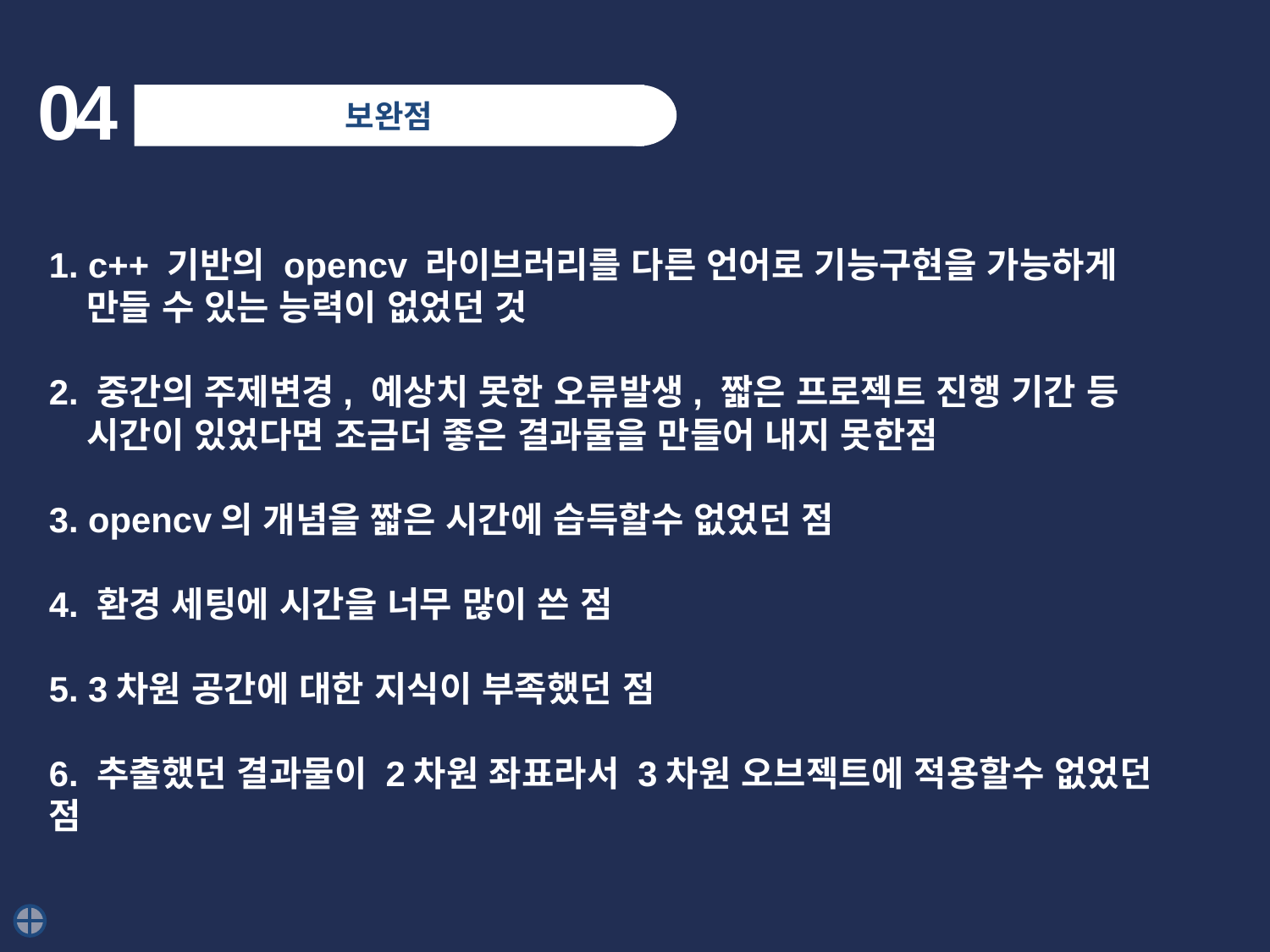

04
보완점

1. c++ 기반의 opencv 라이브러리를 다른 언어로 기능구현을 가능하게 만들 수 있는 능력이 없었던 것

2. 중간의 주제변경, 예상치 못한 오류발생, 짧은 프로젝트 진행 기간 등 시간이 있었다면 조금더 좋은 결과물을 만들어 내지 못한점

3. opencv의 개념을 짧은 시간에 습득할수 없었던 점

4. 환경 세팅에 시간을 너무 많이 쓴 점

5. 3차원 공간에 대한 지식이 부족했던 점

6. 추출했던 결과물이 2차원 좌표라서 3차원 오브젝트에 적용할수 없었던 점